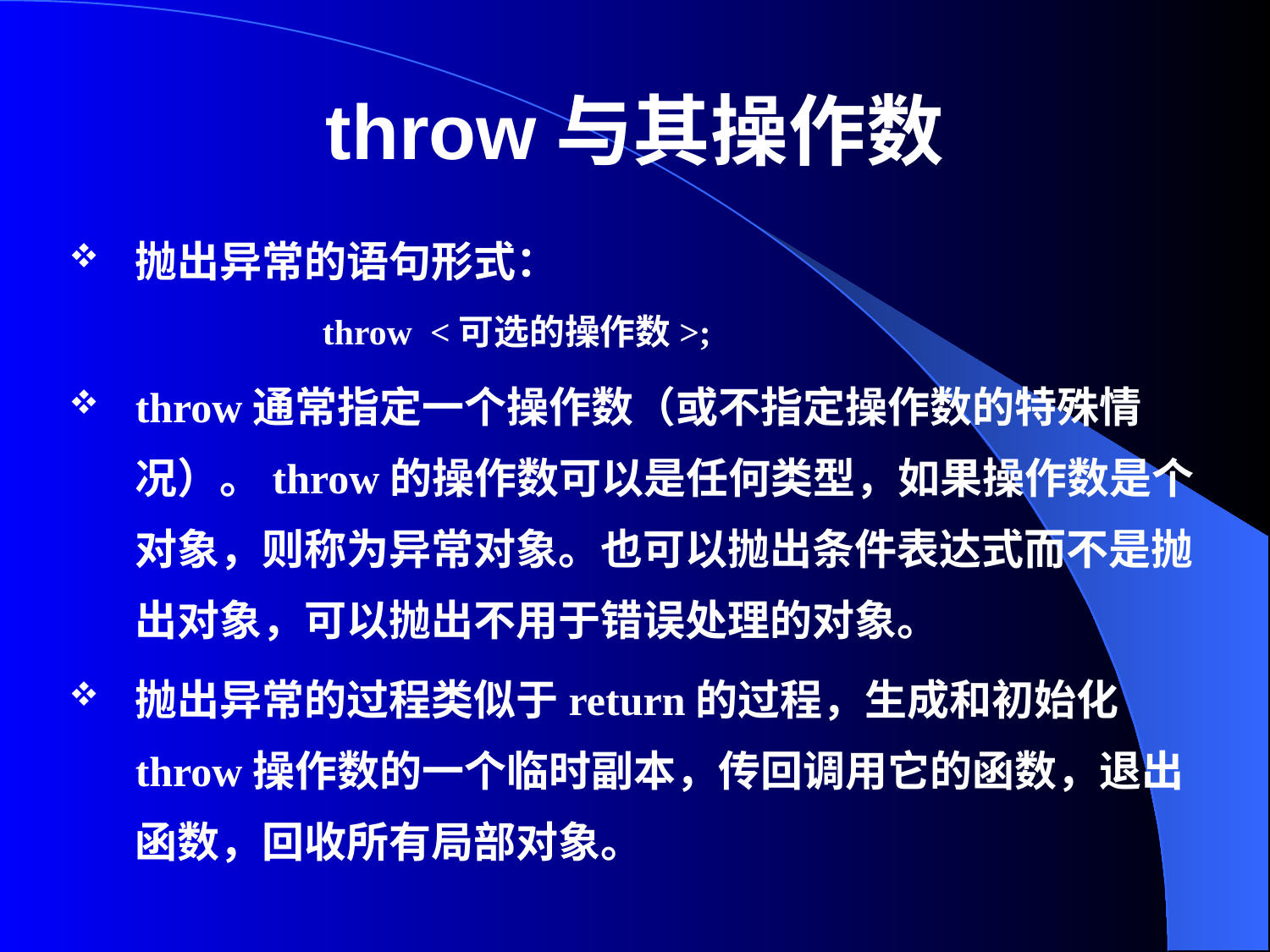

# throw与其操作数
抛出异常的语句形式：
		throw  <可选的操作数>;
throw通常指定一个操作数（或不指定操作数的特殊情况）。throw的操作数可以是任何类型，如果操作数是个对象，则称为异常对象。也可以抛出条件表达式而不是抛出对象，可以抛出不用于错误处理的对象。
抛出异常的过程类似于return的过程，生成和初始化throw操作数的一个临时副本，传回调用它的函数，退出函数，回收所有局部对象。